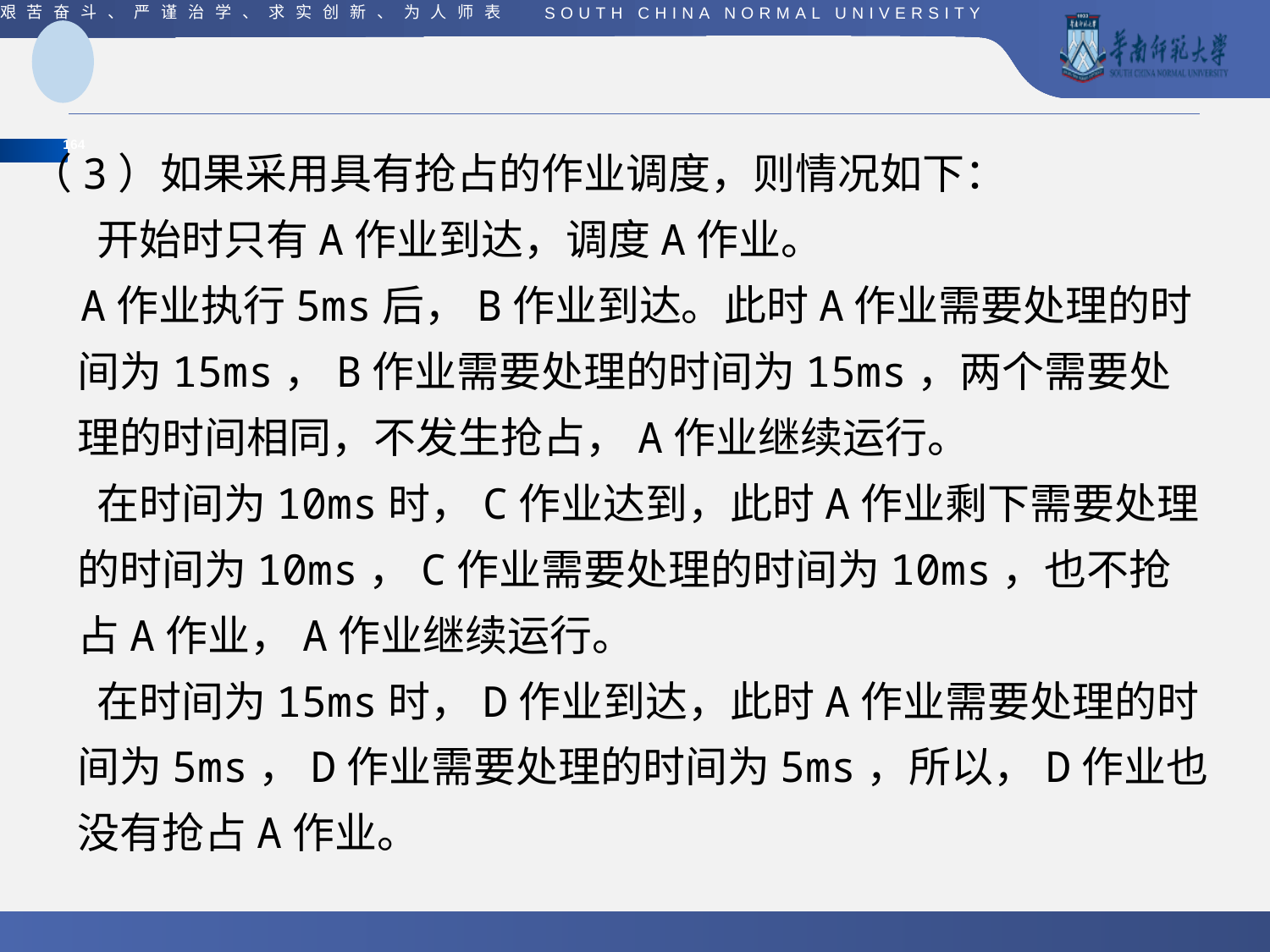

（3）如果采用具有抢占的作业调度，则情况如下：
      开始时只有A作业到达，调度A作业。
  A作业执行5ms后，B作业到达。此时A作业需要处理的时间为15ms，B作业需要处理的时间为15ms，两个需要处理的时间相同，不发生抢占，A作业继续运行。
      在时间为10ms时，C作业达到，此时A作业剩下需要处理的时间为10ms，C作业需要处理的时间为10ms，也不抢占A作业，A作业继续运行。
      在时间为15ms时，D作业到达，此时A作业需要处理的时间为5ms，D作业需要处理的时间为5ms，所以，D作业也没有抢占A作业。

164